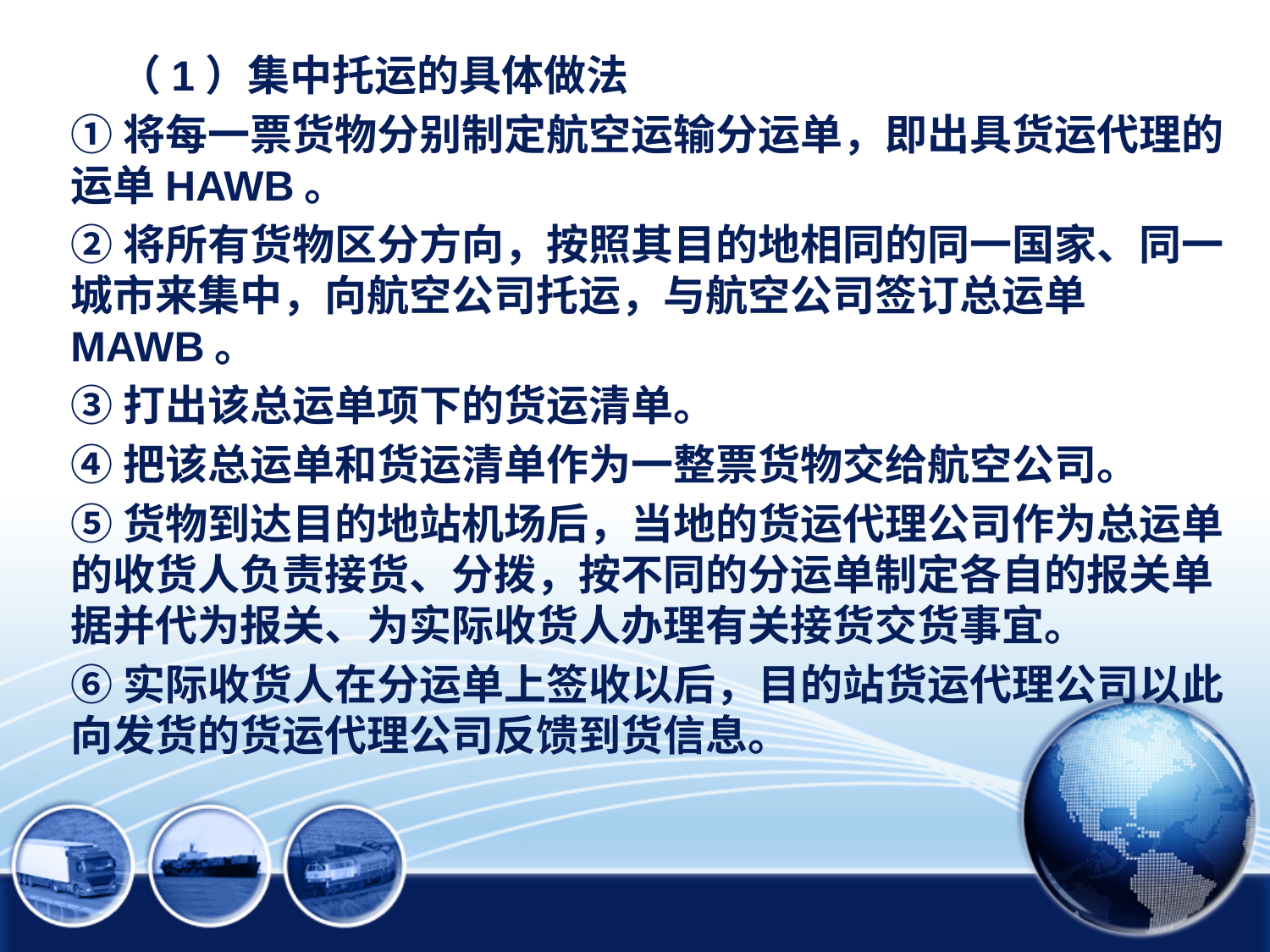

（1）集中托运的具体做法
     ①将每一票货物分别制定航空运输分运单，即出具货运代理的运单HAWB。
     ②将所有货物区分方向，按照其目的地相同的同一国家、同一城市来集中，向航空公司托运，与航空公司签订总运单MAWB。
     ③打出该总运单项下的货运清单。
     ④把该总运单和货运清单作为一整票货物交给航空公司。
     ⑤货物到达目的地站机场后，当地的货运代理公司作为总运单的收货人负责接货、分拨，按不同的分运单制定各自的报关单据并代为报关、为实际收货人办理有关接货交货事宜。
     ⑥实际收货人在分运单上签收以后，目的站货运代理公司以此向发货的货运代理公司反馈到货信息。